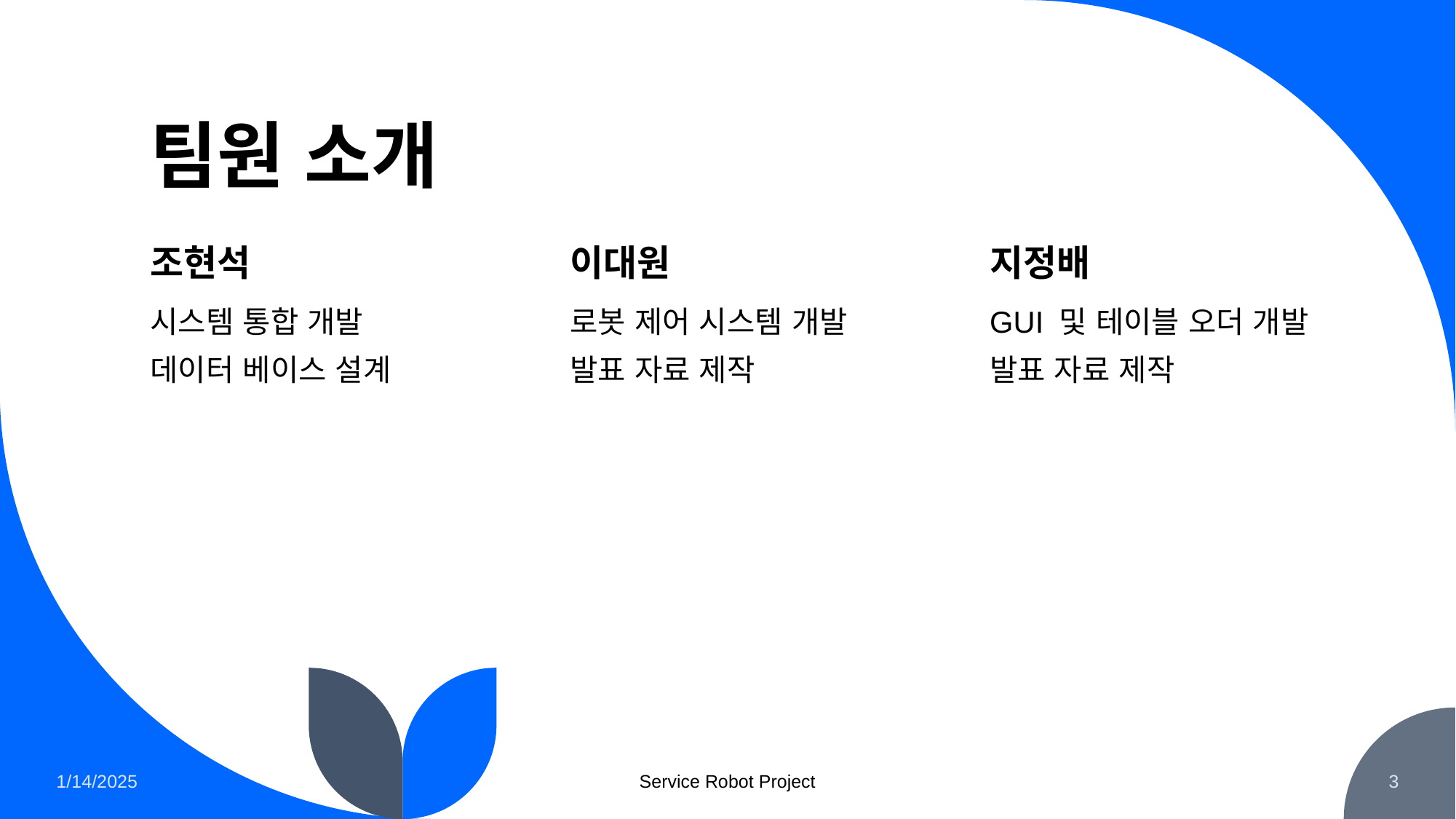

# 팀원 소개
조현석
이대원
지정배
시스템 통합 개발
데이터 베이스 설계

로봇 제어 시스템 개발
발표 자료 제작

GUI 및 테이블 오더 개발
발표 자료 제작

1/14/2025
Service Robot Project
3